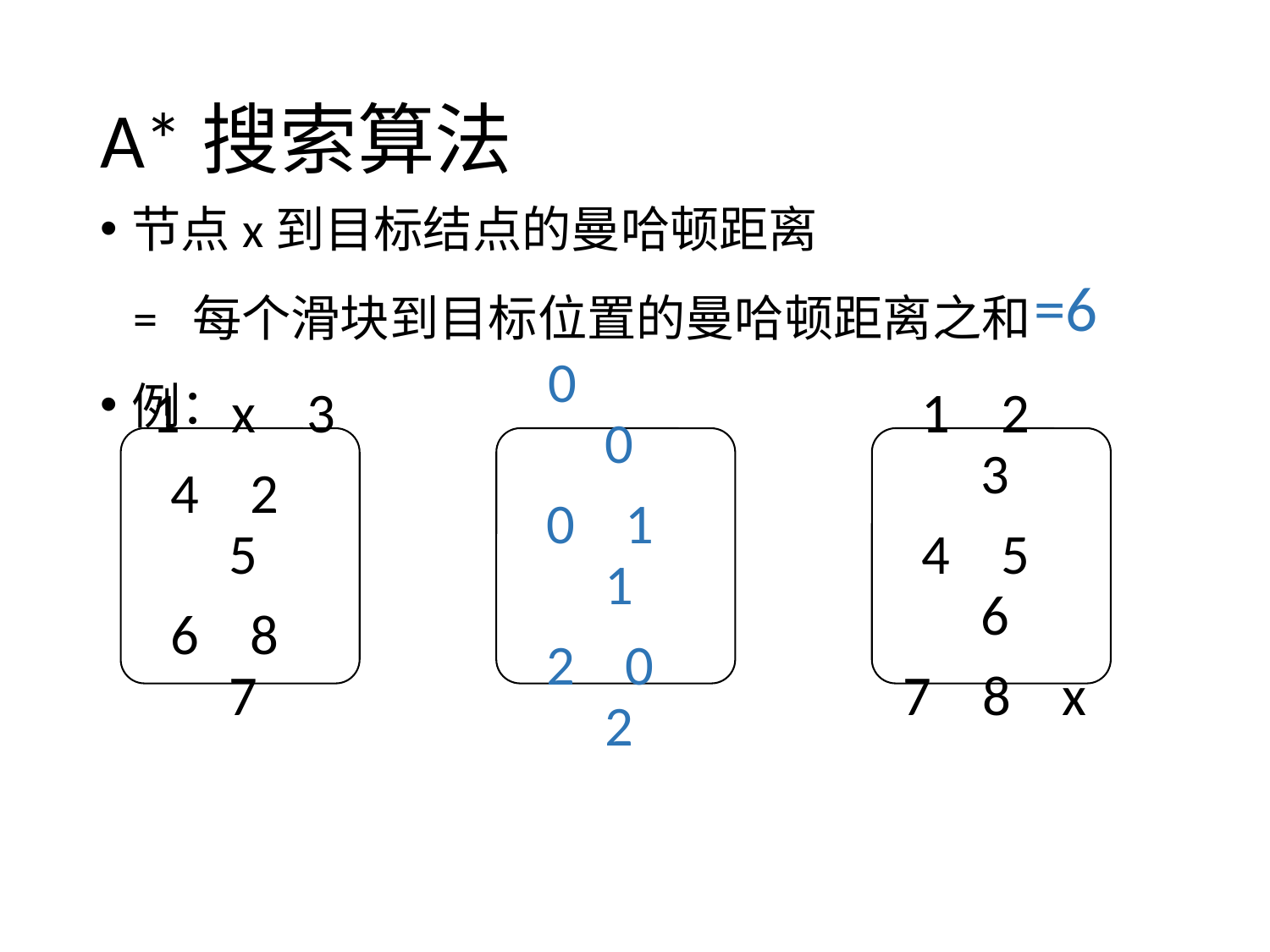

# A*搜索算法
节点x到目标结点的曼哈顿距离
   =  每个滑块到目标位置的曼哈顿距离之和
例：

=6
1    x    3
4    2    5
6    8    7
0          0
0    1    1
2    0    2
1    2    3
4    5    6
7    8    x